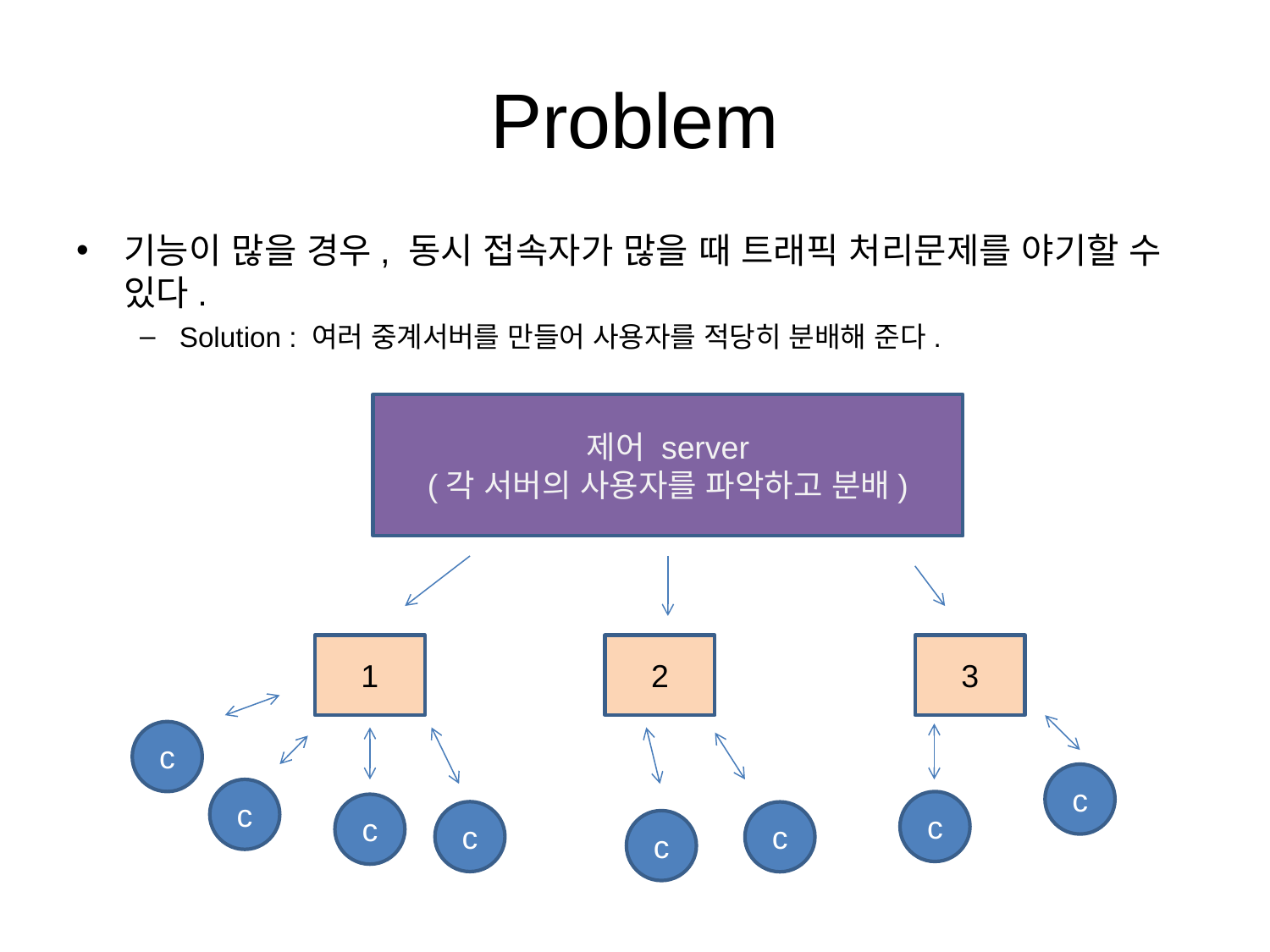

# Problem
기능이 많을 경우, 동시 접속자가 많을 때 트래픽 처리문제를 야기할 수 있다.
Solution : 여러 중계서버를 만들어 사용자를 적당히 분배해 준다.

제어 server
(각 서버의 사용자를 파악하고 분배)
1
2
3
c
c
c
c
c
c
c
c